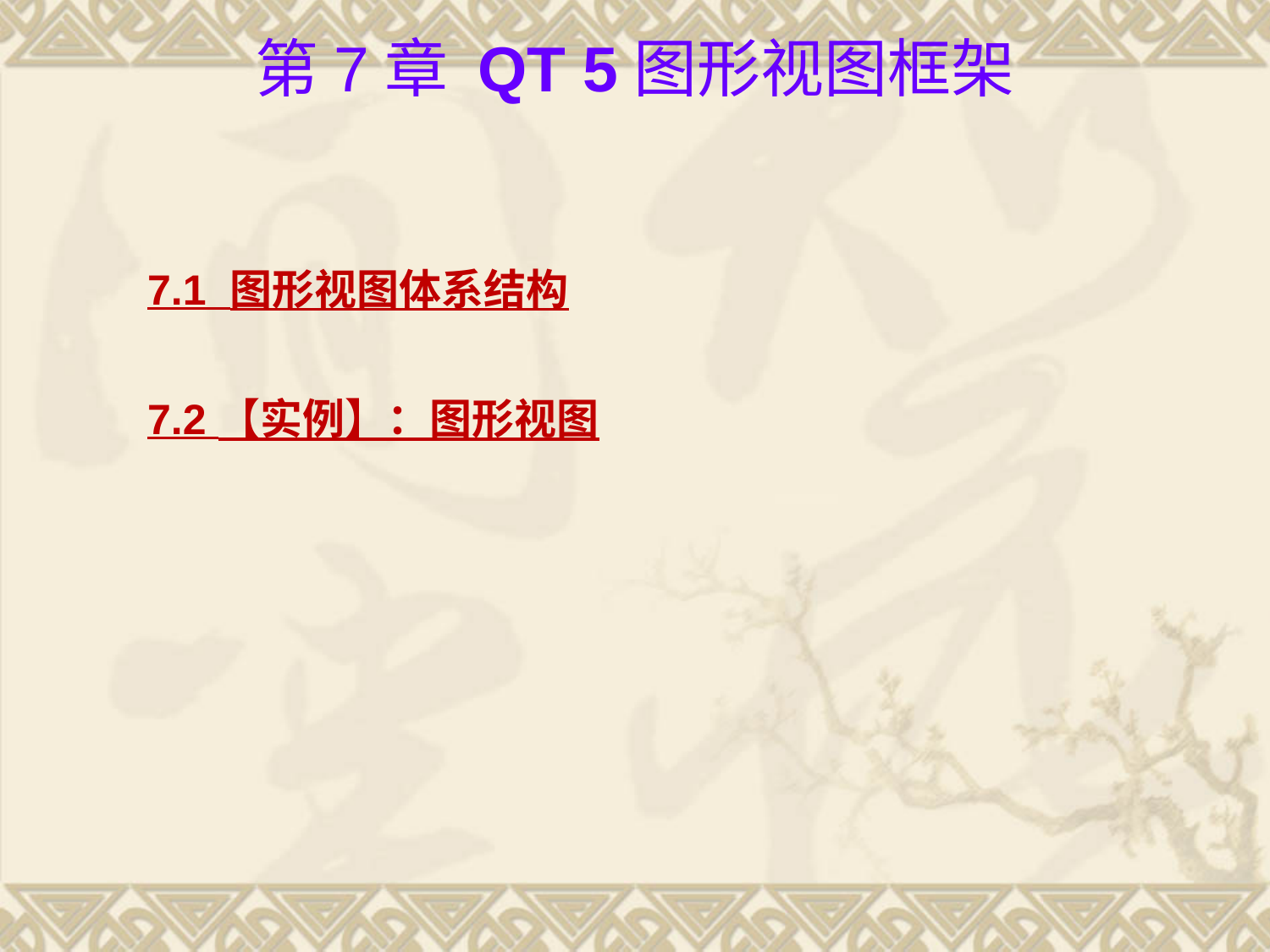

# 第7章 Qt 5图形视图框架
7.1  图形视图体系结构
7.2 【实例】：图形视图